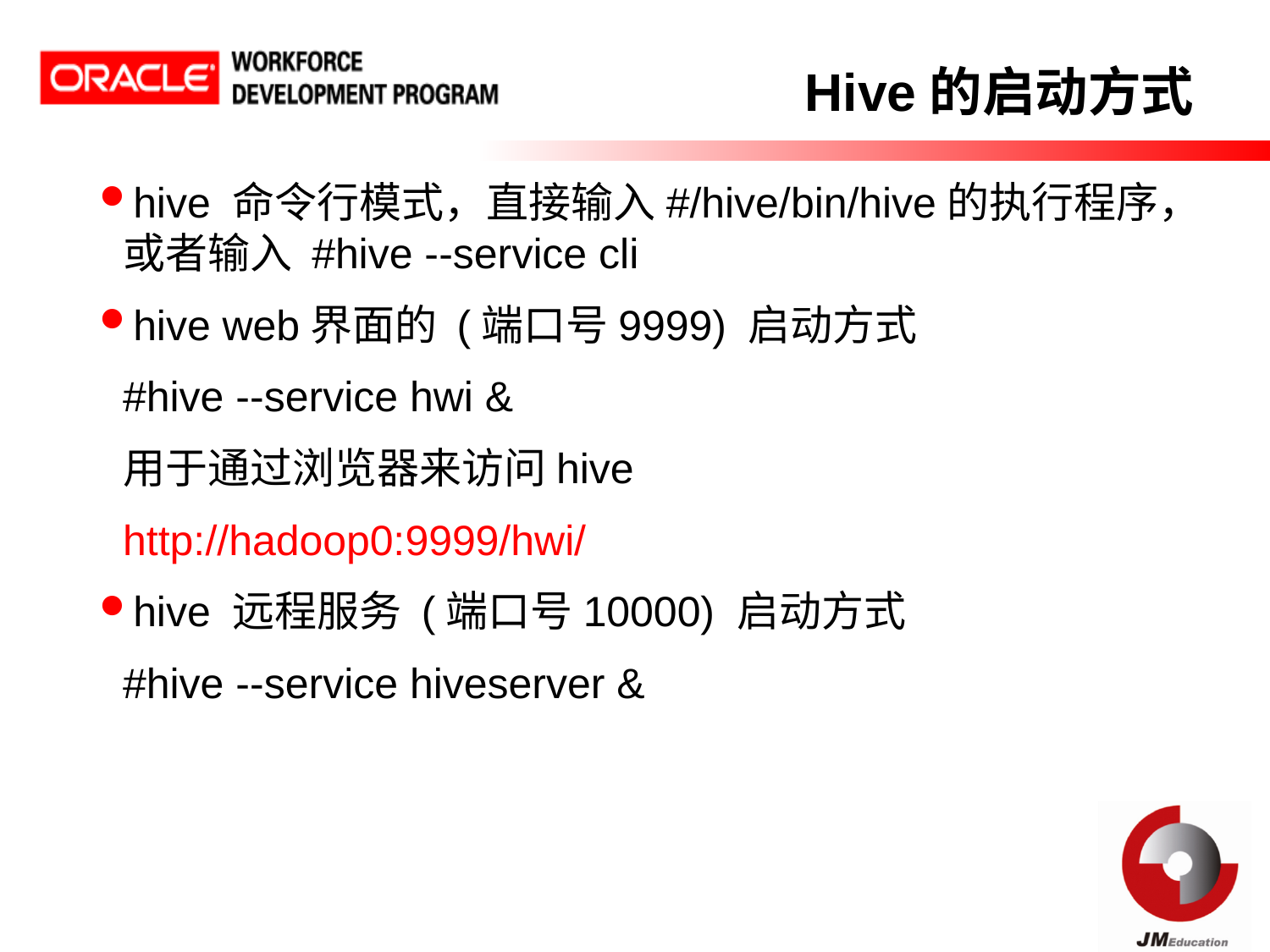

Hive的启动方式
hive 命令行模式，直接输入#/hive/bin/hive的执行程序，或者输入 #hive --service cli
hive web界面的 (端口号9999) 启动方式
	#hive --service hwi &
	用于通过浏览器来访问hive
	http://hadoop0:9999/hwi/
hive 远程服务 (端口号10000) 启动方式
	#hive --service hiveserver &